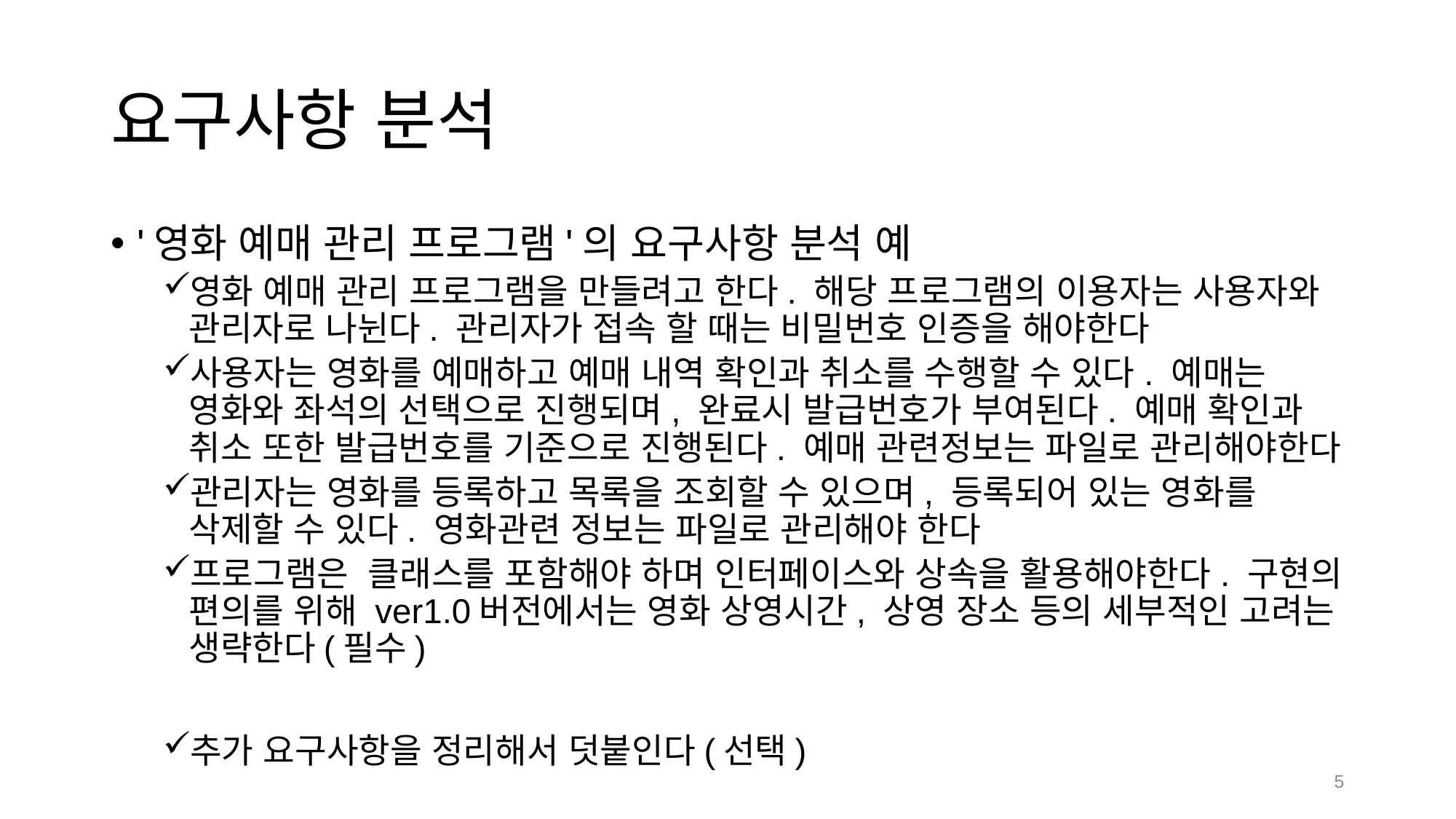

# 요구사항 분석
'영화 예매 관리 프로그램'의 요구사항 분석 예
영화 예매 관리 프로그램을 만들려고 한다. 해당 프로그램의 이용자는 사용자와 관리자로 나뉜다. 관리자가 접속 할 때는 비밀번호 인증을 해야한다
사용자는 영화를 예매하고 예매 내역 확인과 취소를 수행할 수 있다. 예매는 영화와 좌석의 선택으로 진행되며, 완료시 발급번호가 부여된다. 예매 확인과 취소 또한 발급번호를 기준으로 진행된다. 예매 관련정보는 파일로 관리해야한다
관리자는 영화를 등록하고 목록을 조회할 수 있으며, 등록되어 있는 영화를 삭제할 수 있다. 영화관련 정보는 파일로 관리해야 한다
프로그램은  클래스를 포함해야 하며 인터페이스와 상속을 활용해야한다. 구현의 편의를 위해 ver1.0버전에서는 영화 상영시간, 상영 장소 등의 세부적인 고려는 생략한다(필수)

추가 요구사항을 정리해서 덧붙인다(선택)

5